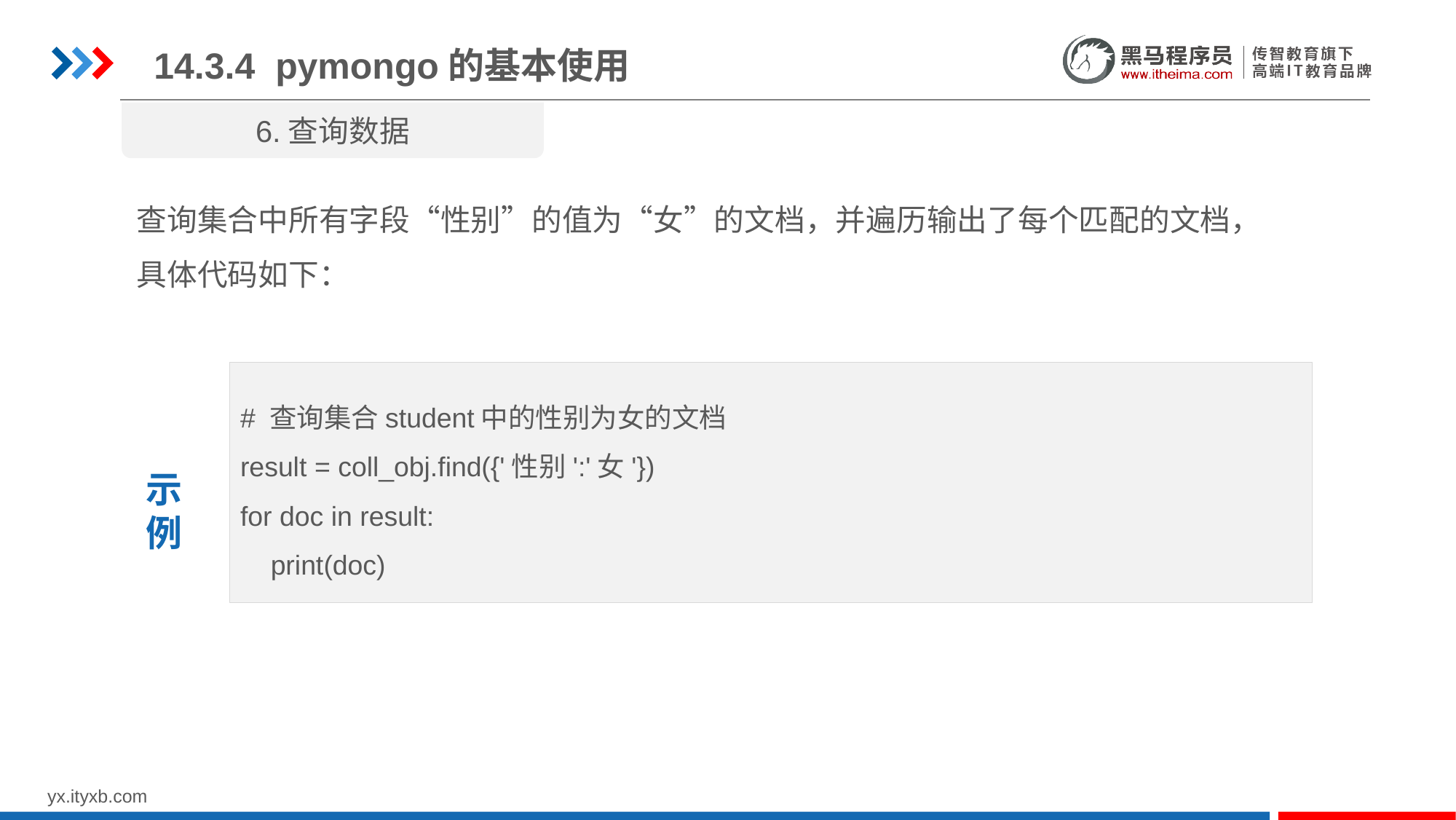

14.3.4  pymongo的基本使用

6.查询数据
查询集合中所有字段“性别”的值为“女”的文档，并遍历输出了每个匹配的文档，具体代码如下：
# 查询集合student中的性别为女的文档
result = coll_obj.find({'性别':'女'})
for doc in result:
    print(doc)
示
例